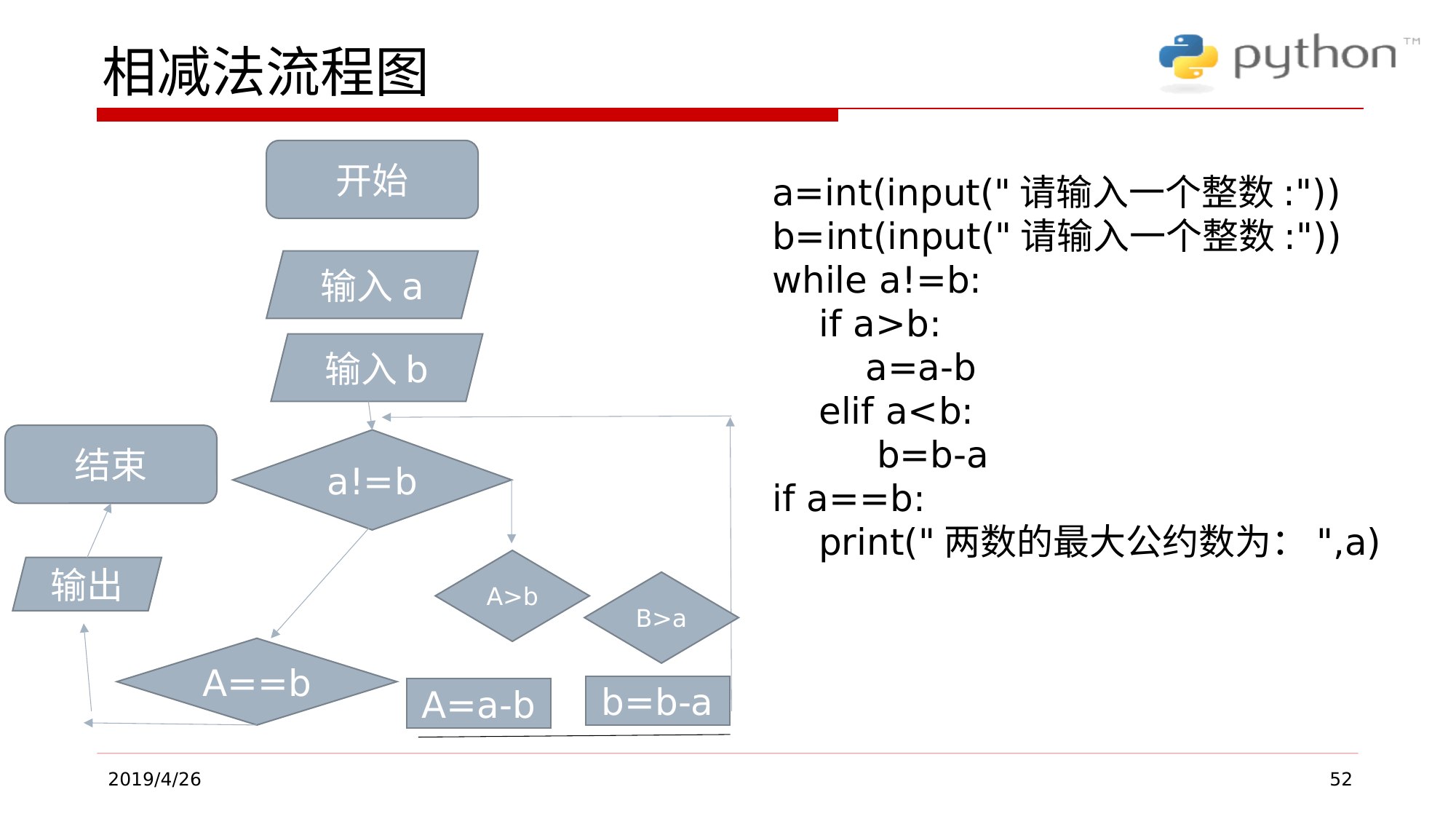

# 相减法流程图
开始
a=int(input("请输入一个整数:"))
b=int(input("请输入一个整数:"))
while a!=b:
    if a>b:
        a=a-b
    elif a<b:
         b=b-a
if a==b:
    print("两数的最大公约数为：",a)
输入a
输入b
结束
a!=b
A>b
输出
B>a
A==b
b=b-a
A=a-b
52
2019/4/26